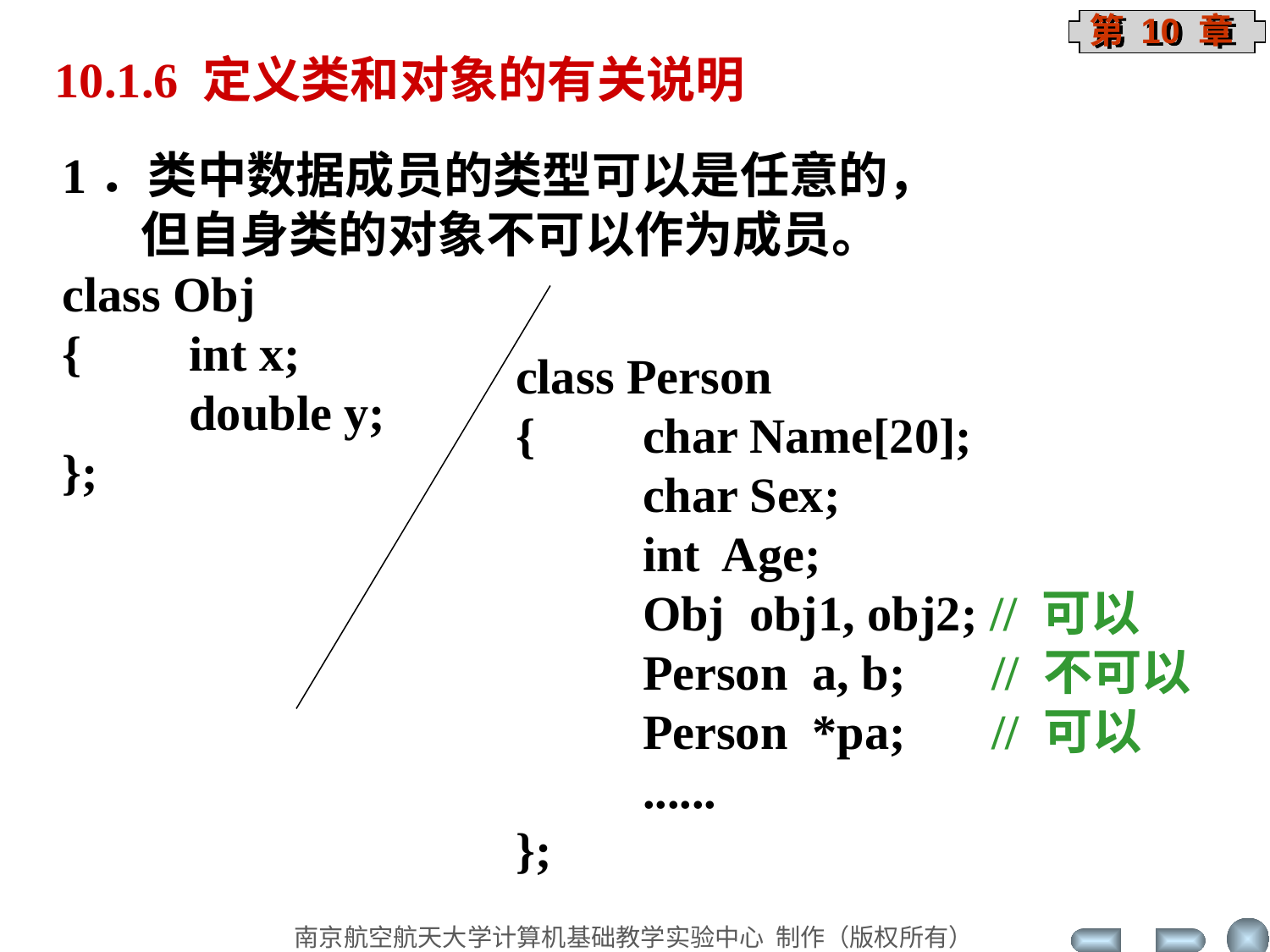

10.1.6 定义类和对象的有关说明
1．类中数据成员的类型可以是任意的，
      但自身类的对象不可以作为成员。
class Obj
{	int x;
	double y;
};

class Person
{	char Name[20];
	char Sex;
	int  Age;
	Obj  obj1, obj2; // 可以
	Person  a, b;       // 不可以
	Person  *pa;       // 可以
	......
};